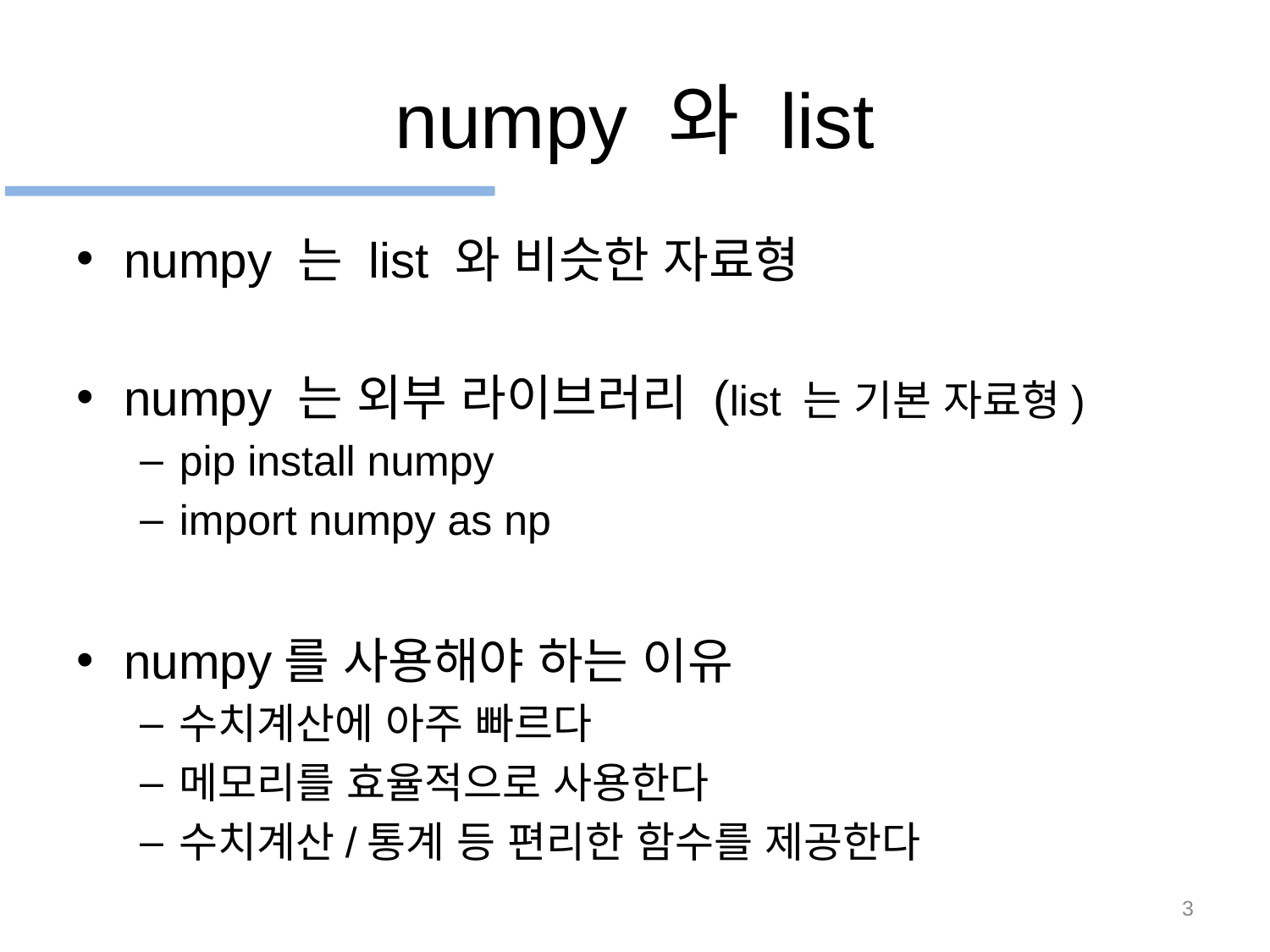

# numpy 와 list

numpy 는 list 와 비슷한 자료형

numpy 는 외부 라이브러리 (list 는 기본 자료형)
pip install numpy
import numpy as np

numpy를 사용해야 하는 이유
수치계산에 아주 빠르다
메모리를 효율적으로 사용한다
수치계산/통계 등 편리한 함수를 제공한다
3